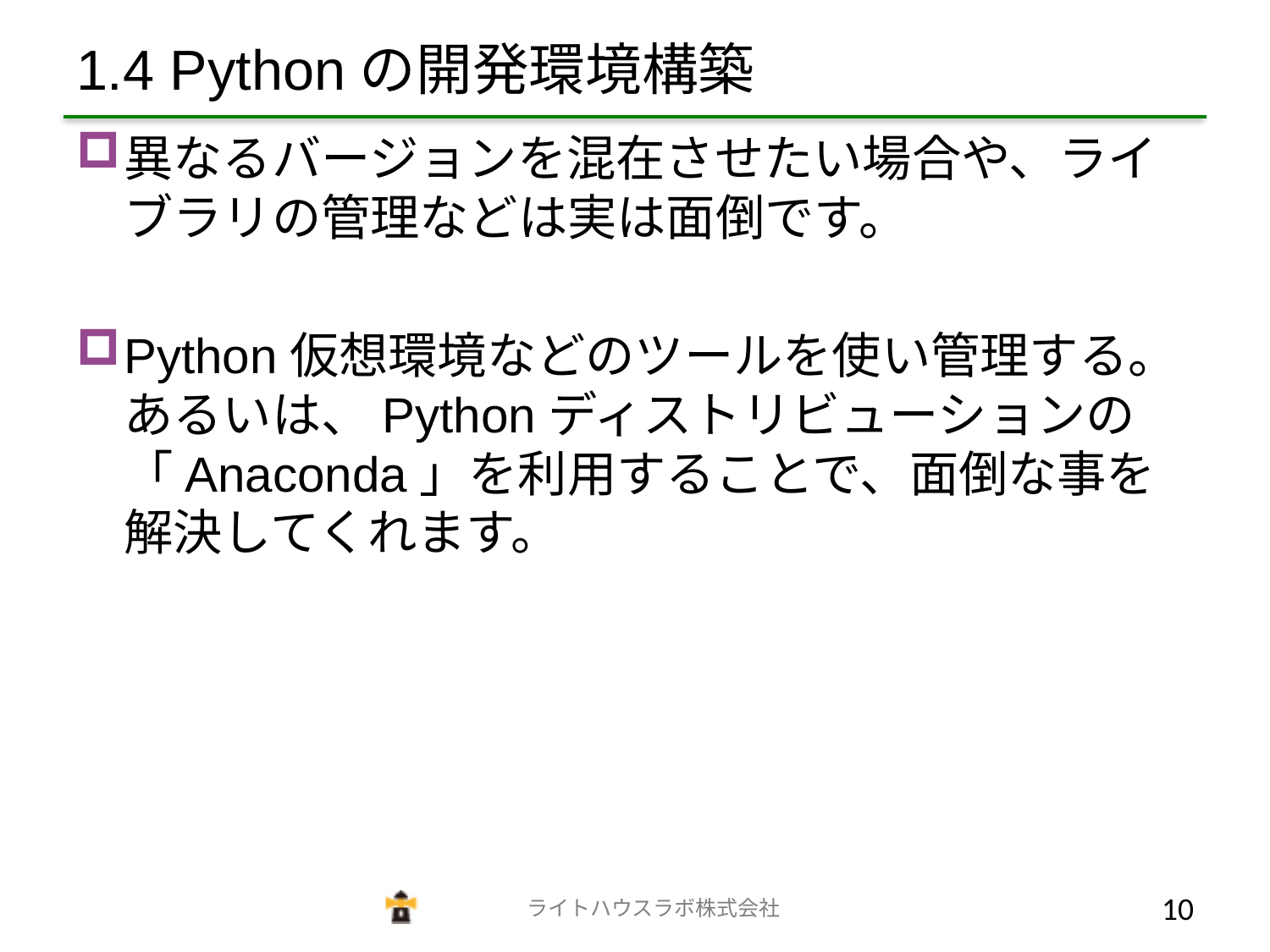

# 1.4 Pythonの開発環境構築
異なるバージョンを混在させたい場合や、ライブラリの管理などは実は面倒です。

Python仮想環境などのツールを使い管理する。あるいは、Pythonディストリビューションの「Anaconda」を利用することで、面倒な事を解決してくれます。

　　　　　　　　　　　　　ライトハウスラボ株式会社
10